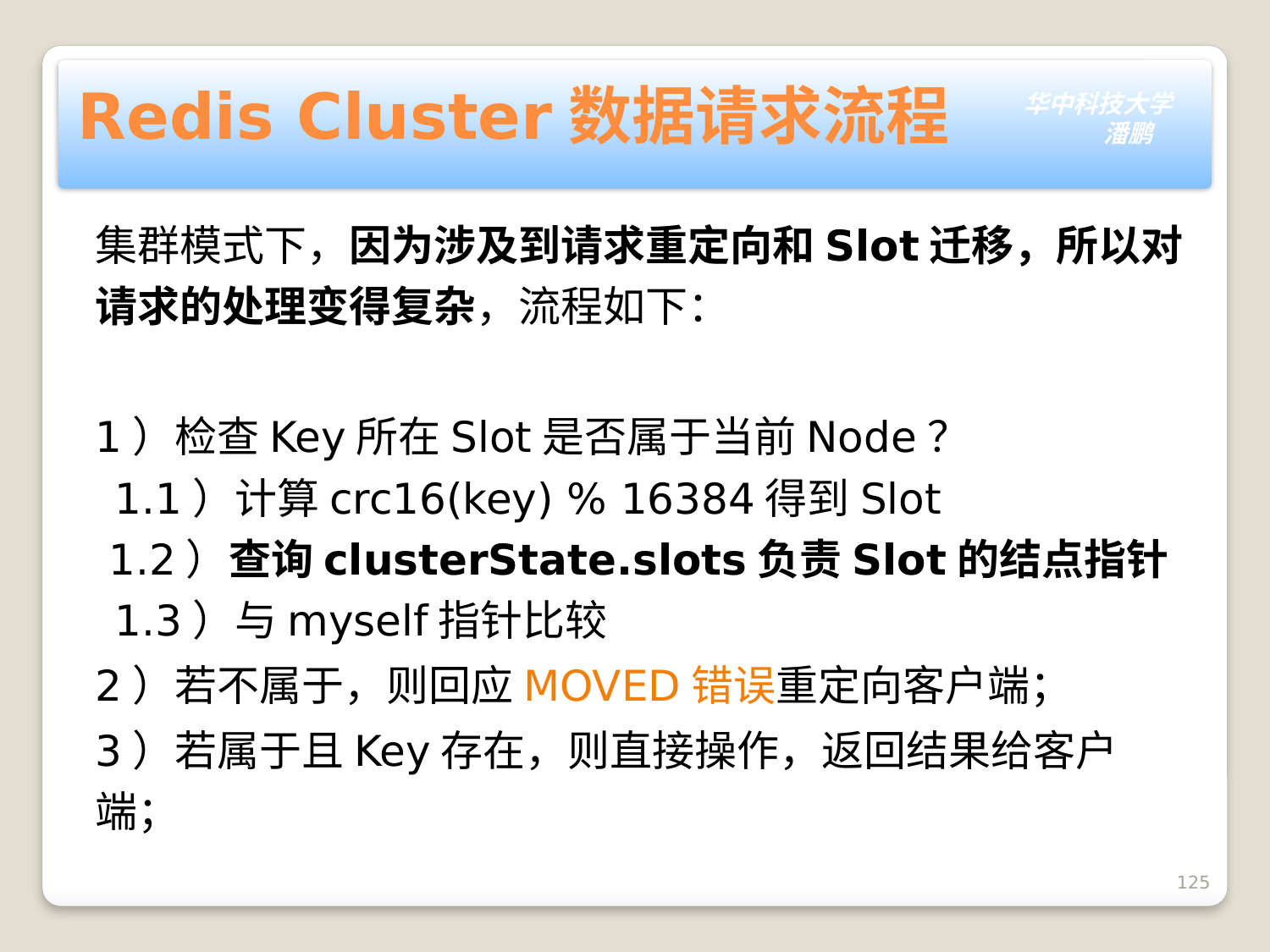

# Redis Cluster数据请求流程
集群模式下，因为涉及到请求重定向和Slot迁移，所以对请求的处理变得复杂，流程如下：

1）检查Key所在Slot是否属于当前Node？ 
 1.1）计算crc16(key) % 16384得到Slot 
 1.2）查询clusterState.slots负责Slot的结点指针 
 1.3）与myself指针比较
2）若不属于，则回应MOVED错误重定向客户端；
3）若属于且Key存在，则直接操作，返回结果给客户端；
125